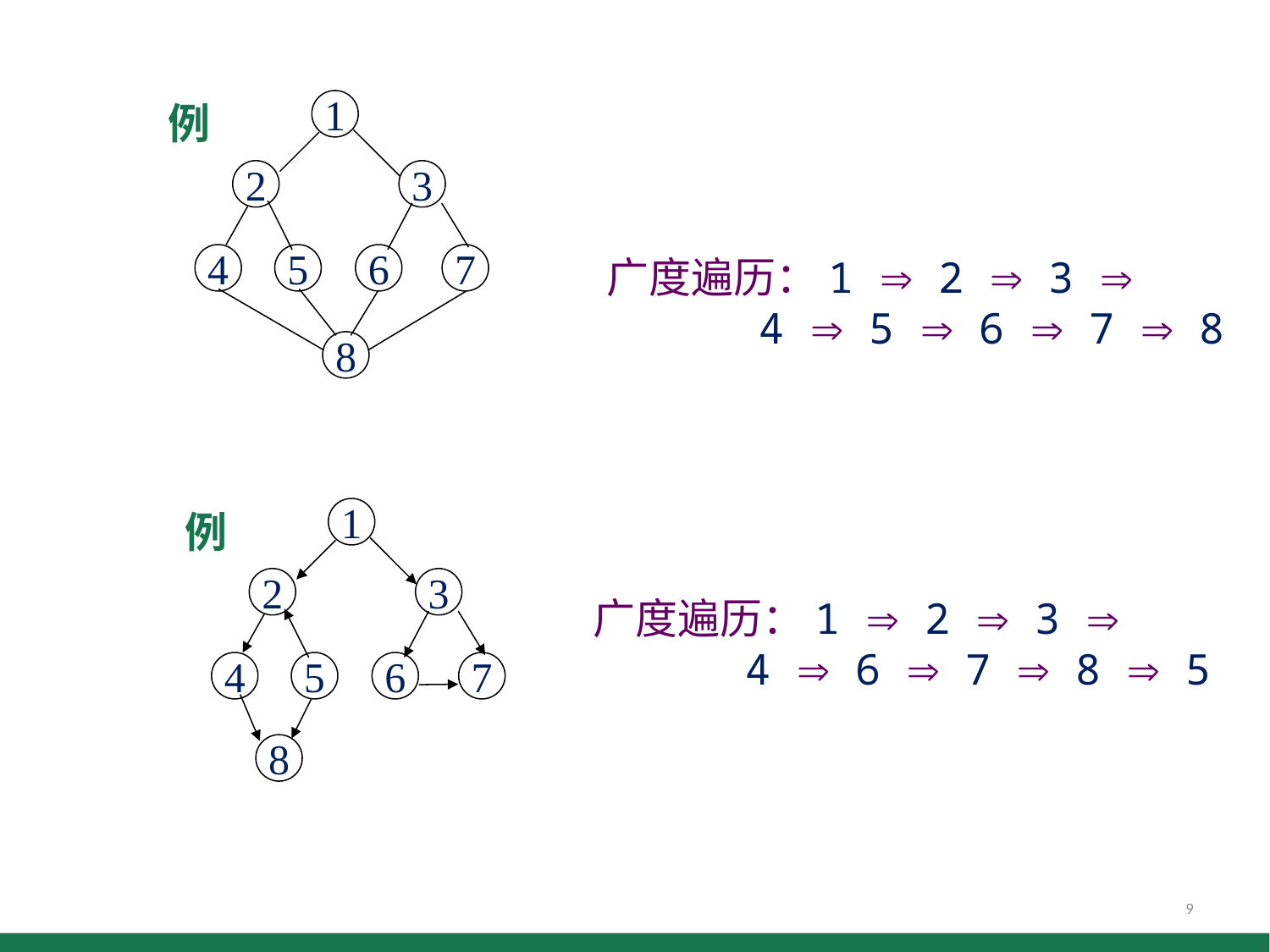

例
1

2
3

4
5
6
7

8

广度遍历：1 ⇒ 2 ⇒ 3 ⇒
      4 ⇒ 5 ⇒ 6 ⇒ 7 ⇒ 8
例
1

2
3

4
5
6
7

8

广度遍历：1 ⇒ 2 ⇒ 3 ⇒
      4 ⇒ 6 ⇒ 7 ⇒ 8 ⇒ 5
9